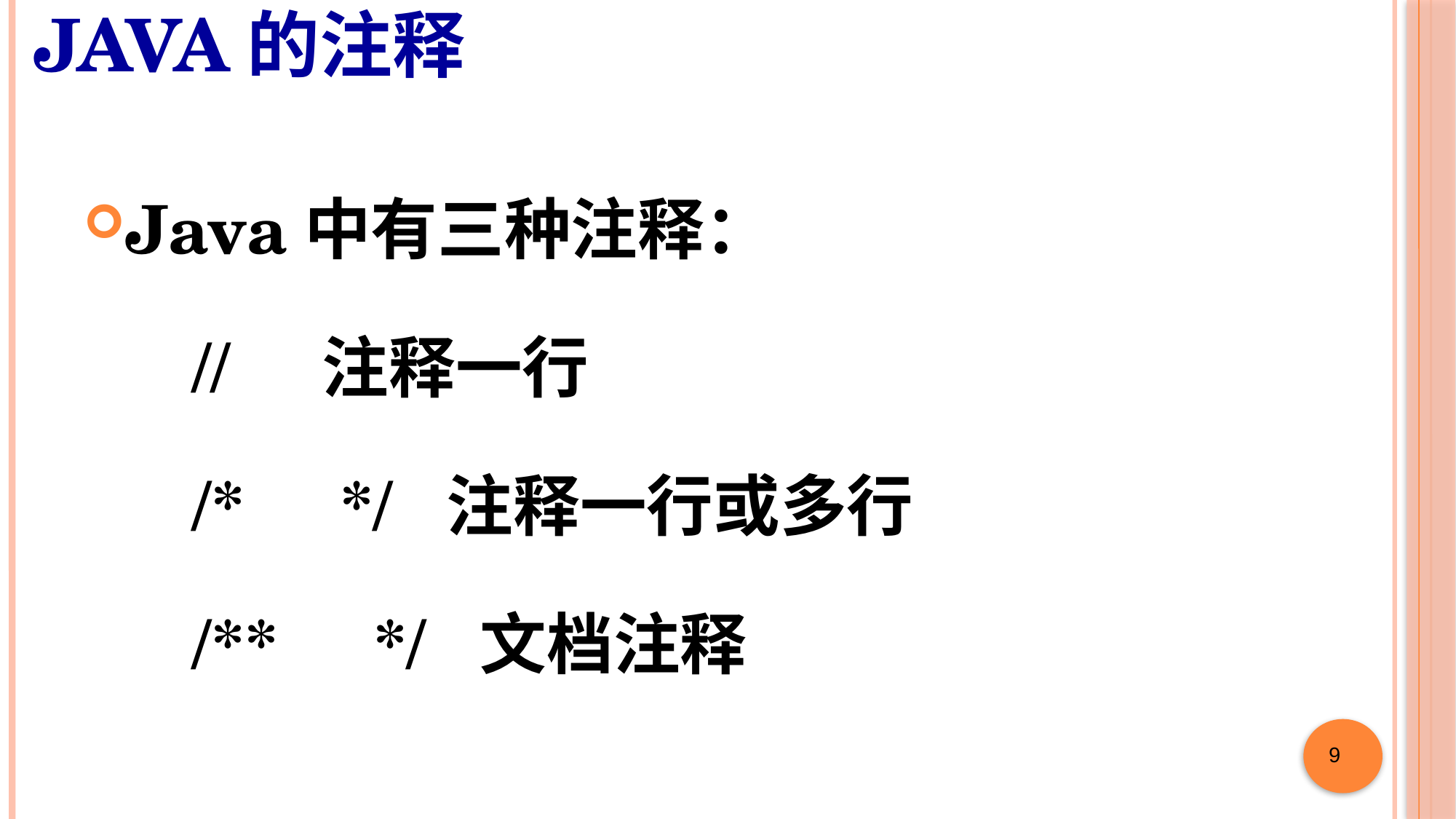

# Java的注释
Java中有三种注释：
	//    注释一行
	/*     */  注释一行或多行
	/**     */  文档注释

9